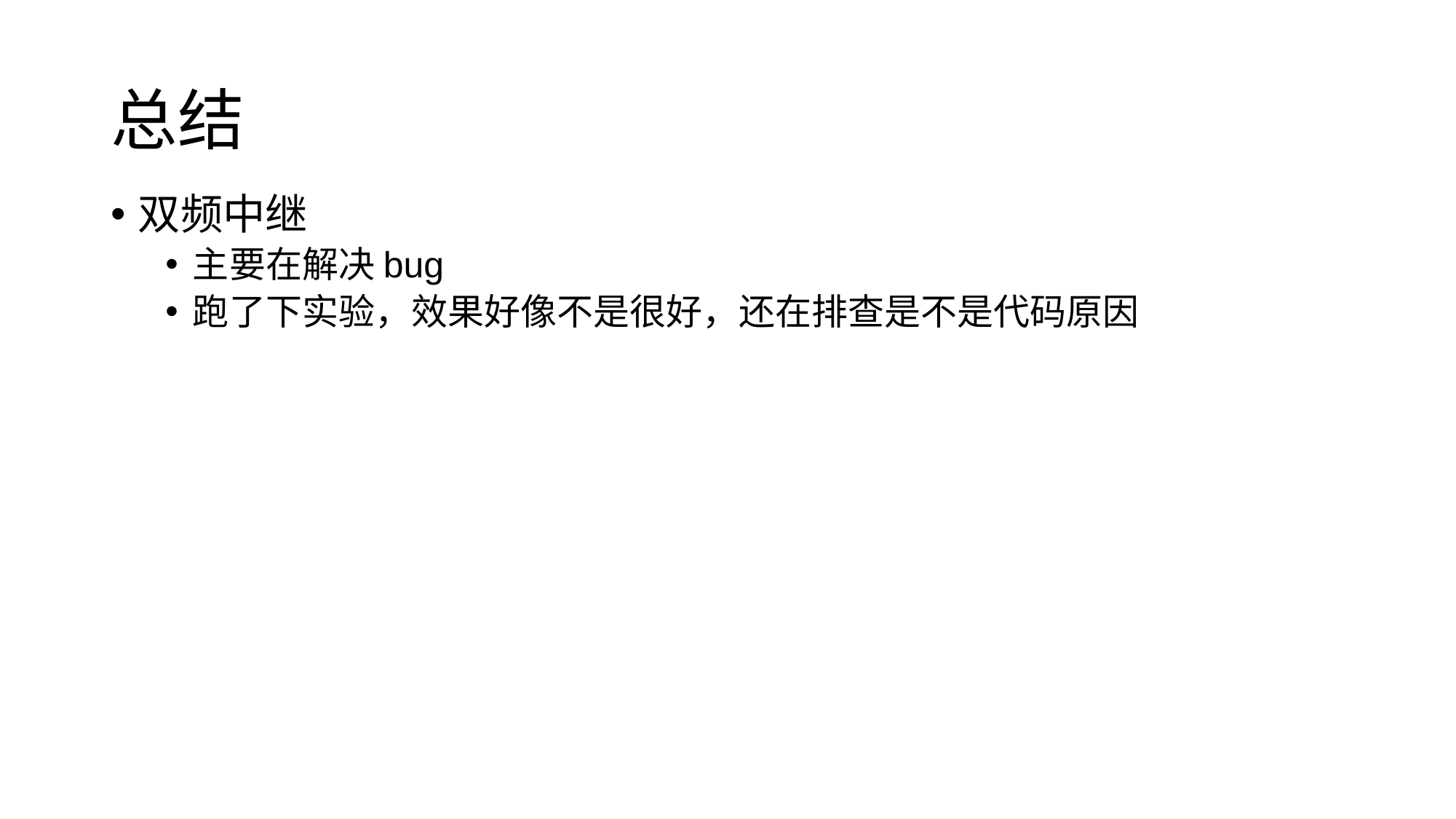

# 总结
双频中继
主要在解决bug
跑了下实验，效果好像不是很好，还在排查是不是代码原因